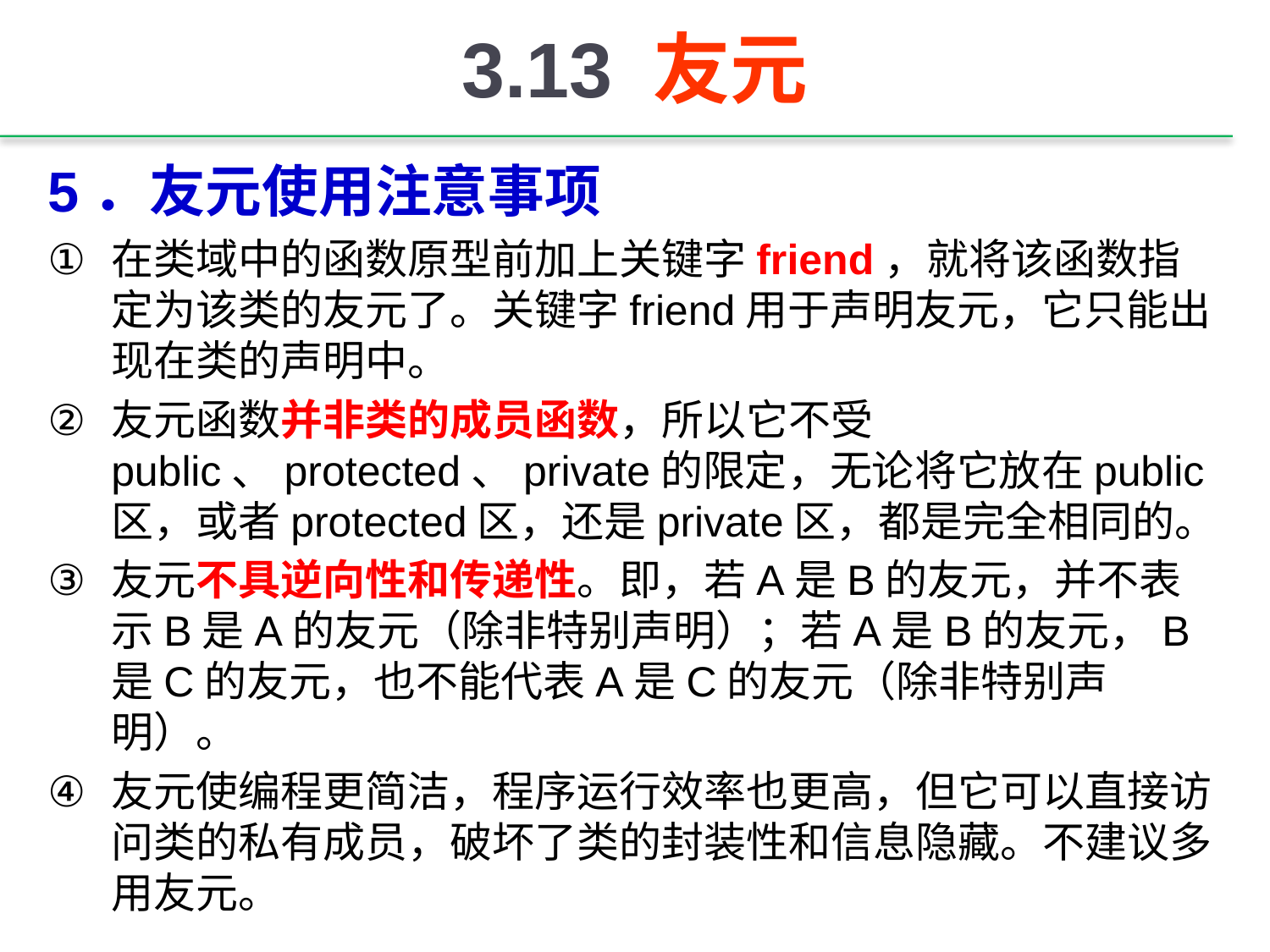

# 3.13 友元
5．友元使用注意事项
在类域中的函数原型前加上关键字friend，就将该函数指定为该类的友元了。关键字friend用于声明友元，它只能出现在类的声明中。
友元函数并非类的成员函数，所以它不受public、protected、private的限定，无论将它放在public区，或者protected区，还是private区，都是完全相同的。
友元不具逆向性和传递性。即，若A是B的友元，并不表示B是A的友元（除非特别声明）；若A是B的友元，B是C的友元，也不能代表A是C的友元（除非特别声明）。
友元使编程更简洁，程序运行效率也更高，但它可以直接访问类的私有成员，破坏了类的封装性和信息隐藏。不建议多用友元。